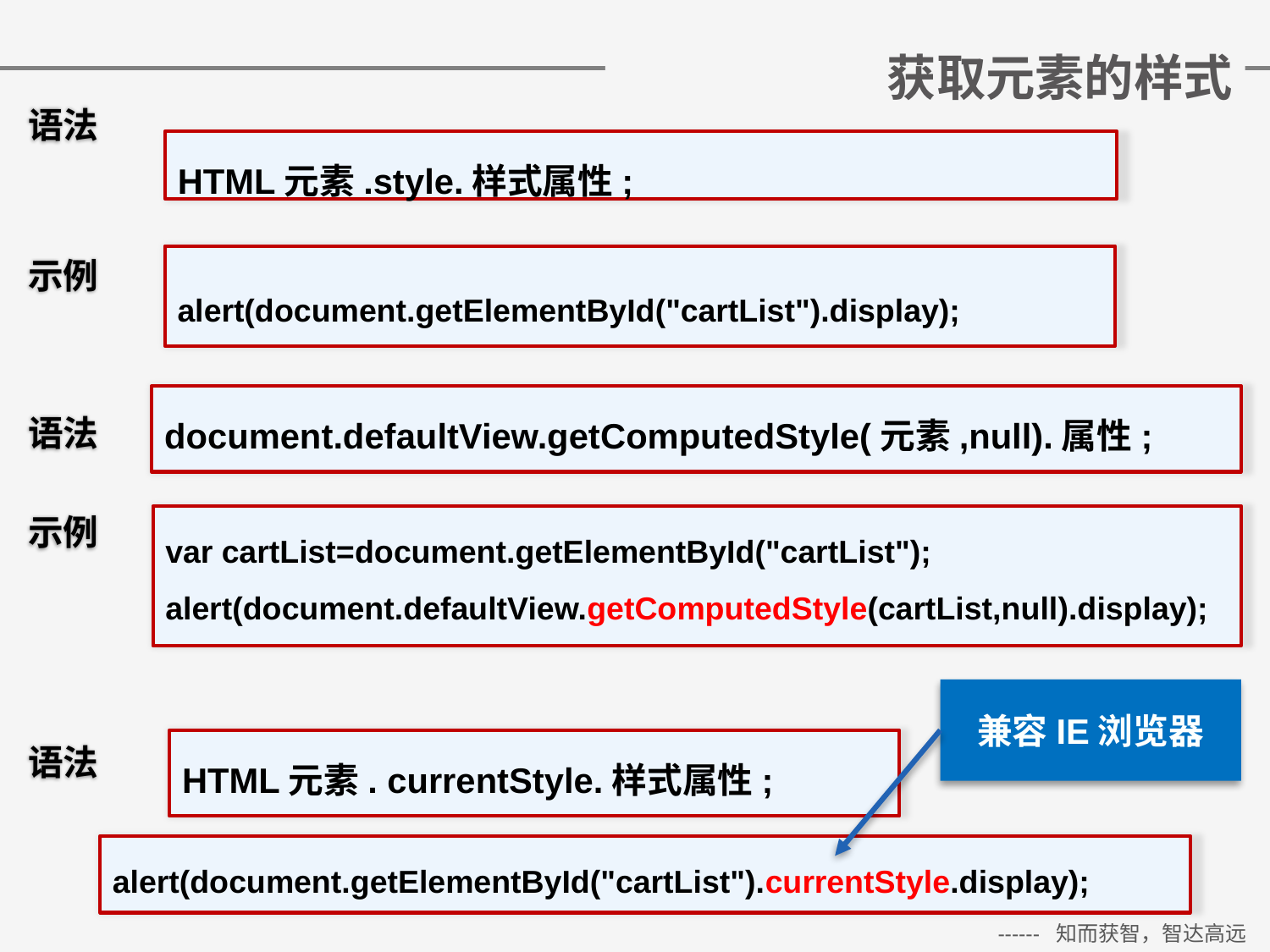

# 获取元素的样式
语法
HTML元素.style.样式属性;
alert(document.getElementById("cartList").display);
示例
document.defaultView.getComputedStyle(元素,null).属性;
语法
示例
var cartList=document.getElementById("cartList");
alert(document.defaultView.getComputedStyle(cartList,null).display);

兼容IE浏览器
HTML元素. currentStyle.样式属性;
语法
alert(document.getElementById("cartList").currentStyle.display);